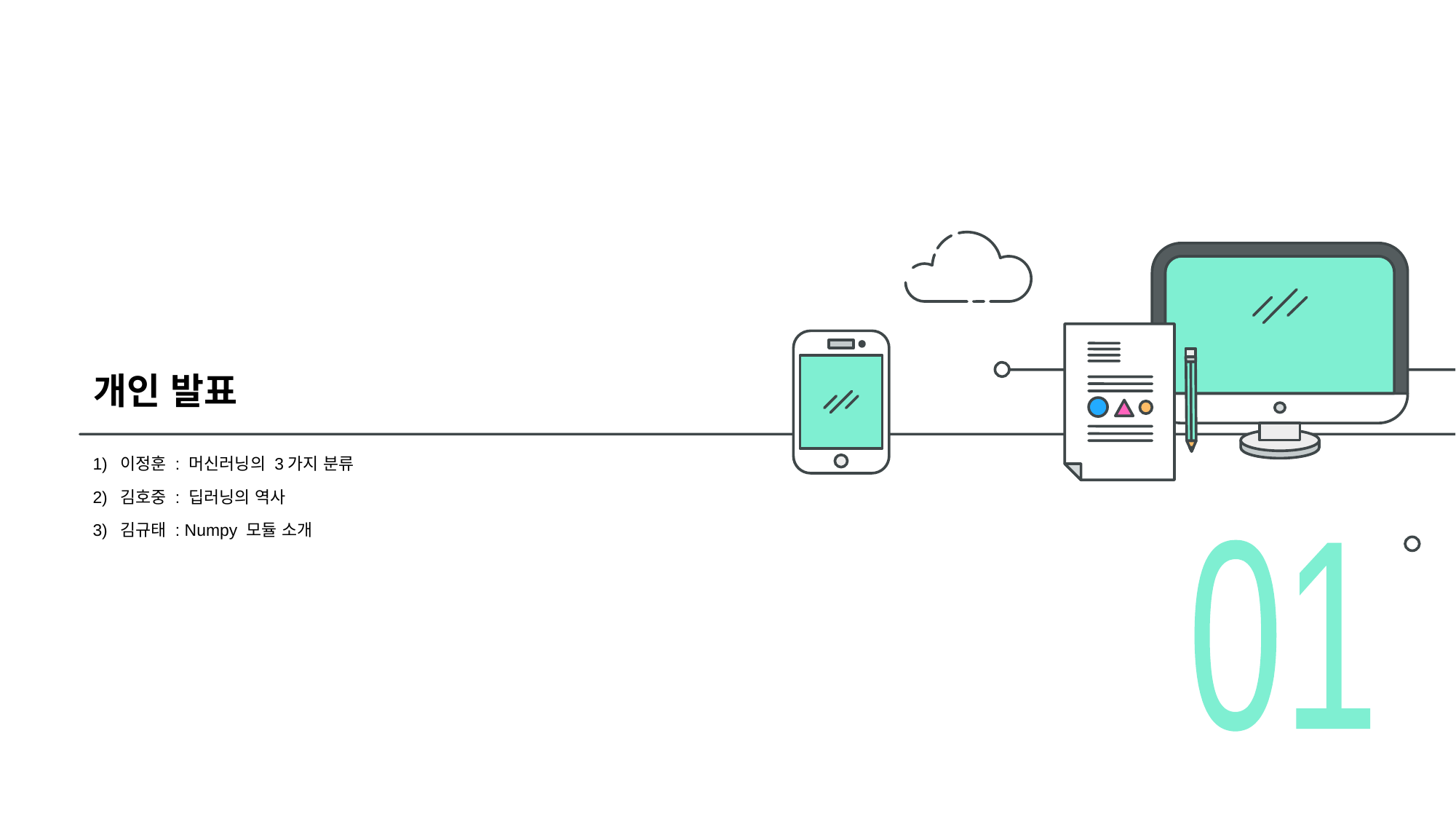

# 개인 발표
이정훈 : 머신러닝의 3가지 분류
김호중 : 딥러닝의 역사
김규태 : Numpy 모듈 소개
01